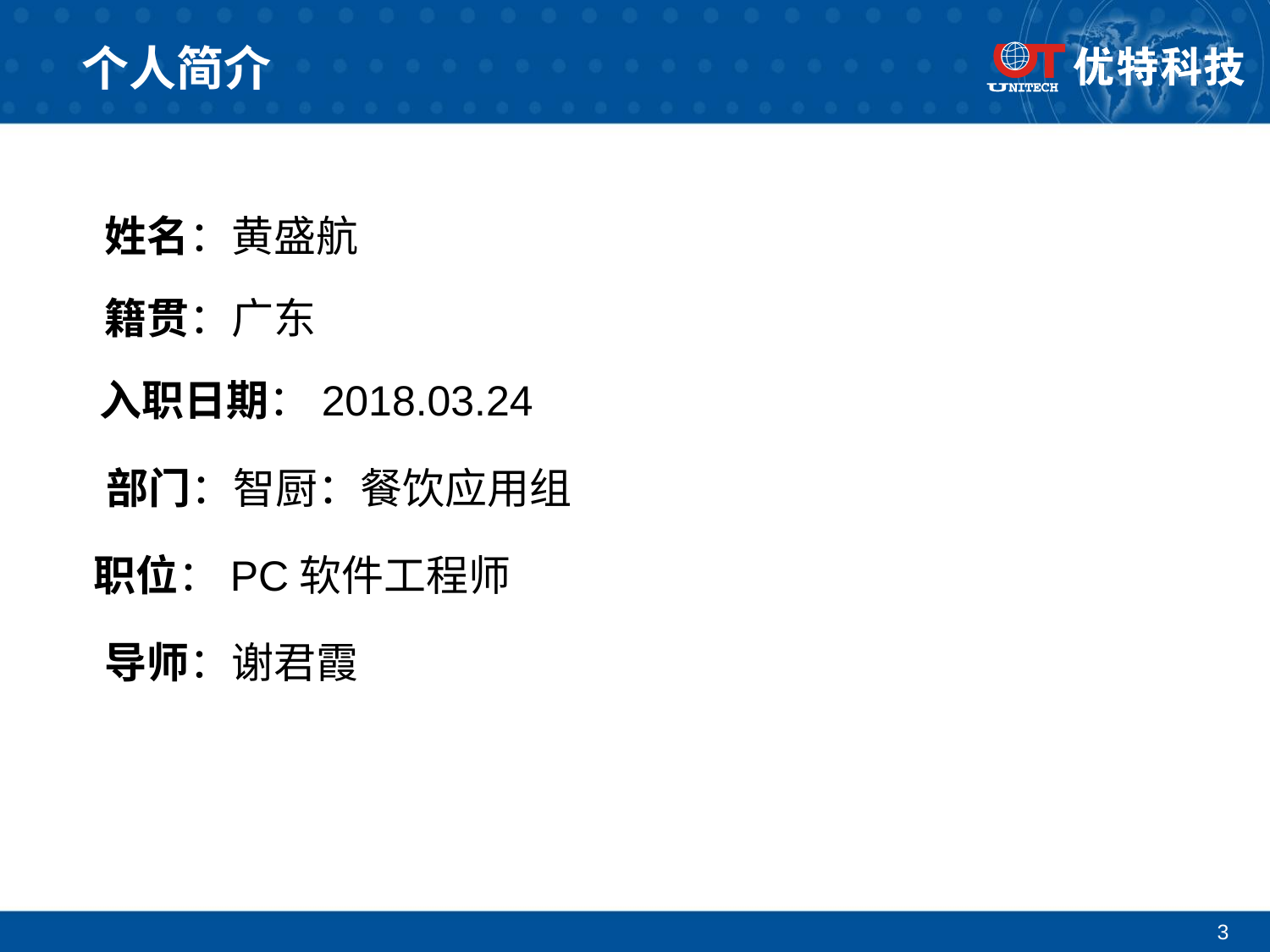

# 个人简介
姓名：黄盛航
籍贯：广东
入职日期：2018.03.24
部门：智厨：餐饮应用组
职位：PC软件工程师
导师：谢君霞
3